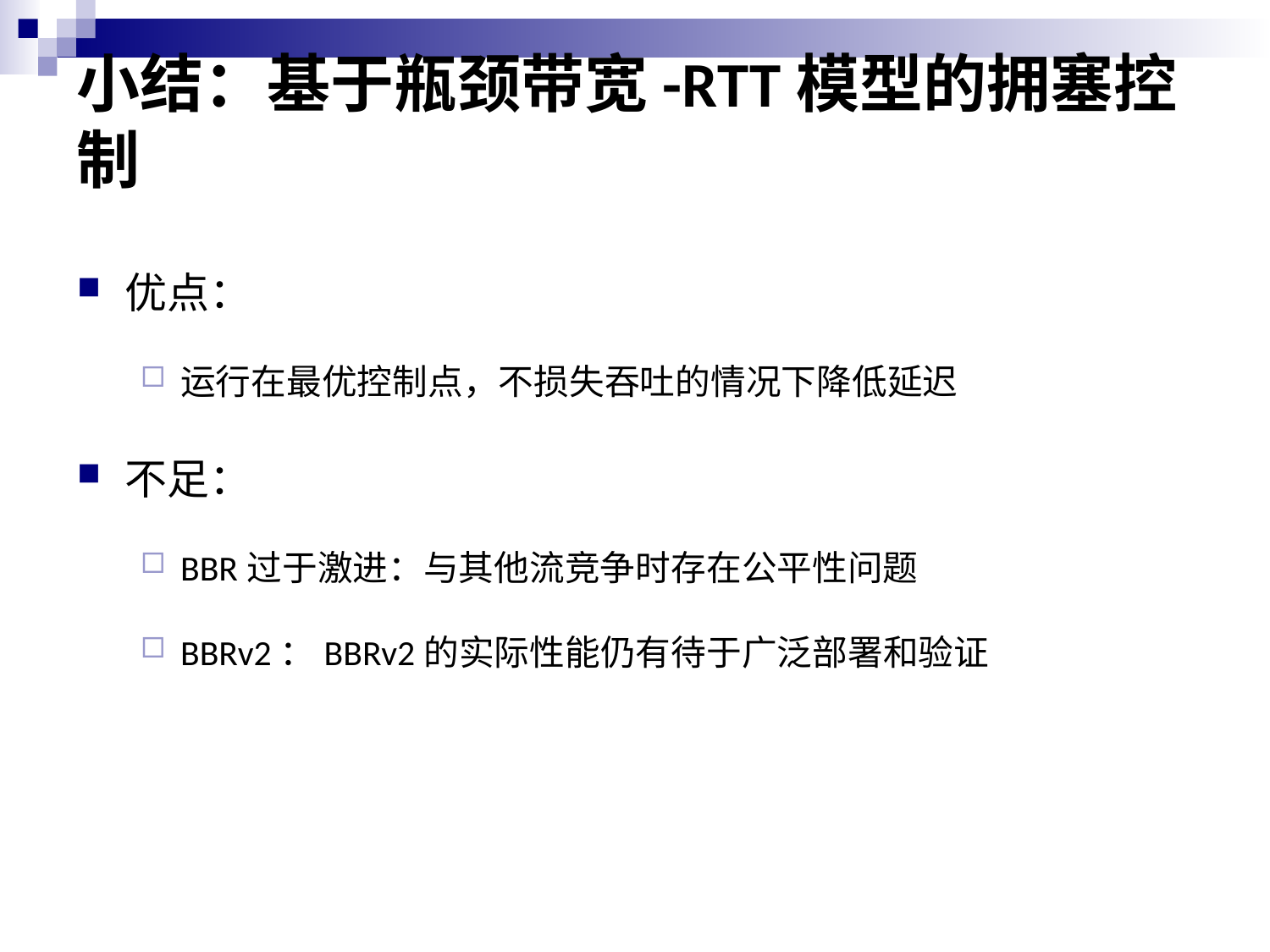

# 小结：基于瓶颈带宽-RTT模型的拥塞控制
优点：
运行在最优控制点，不损失吞吐的情况下降低延迟
不足：
BBR过于激进：与其他流竞争时存在公平性问题
BBRv2：BBRv2的实际性能仍有待于广泛部署和验证
42